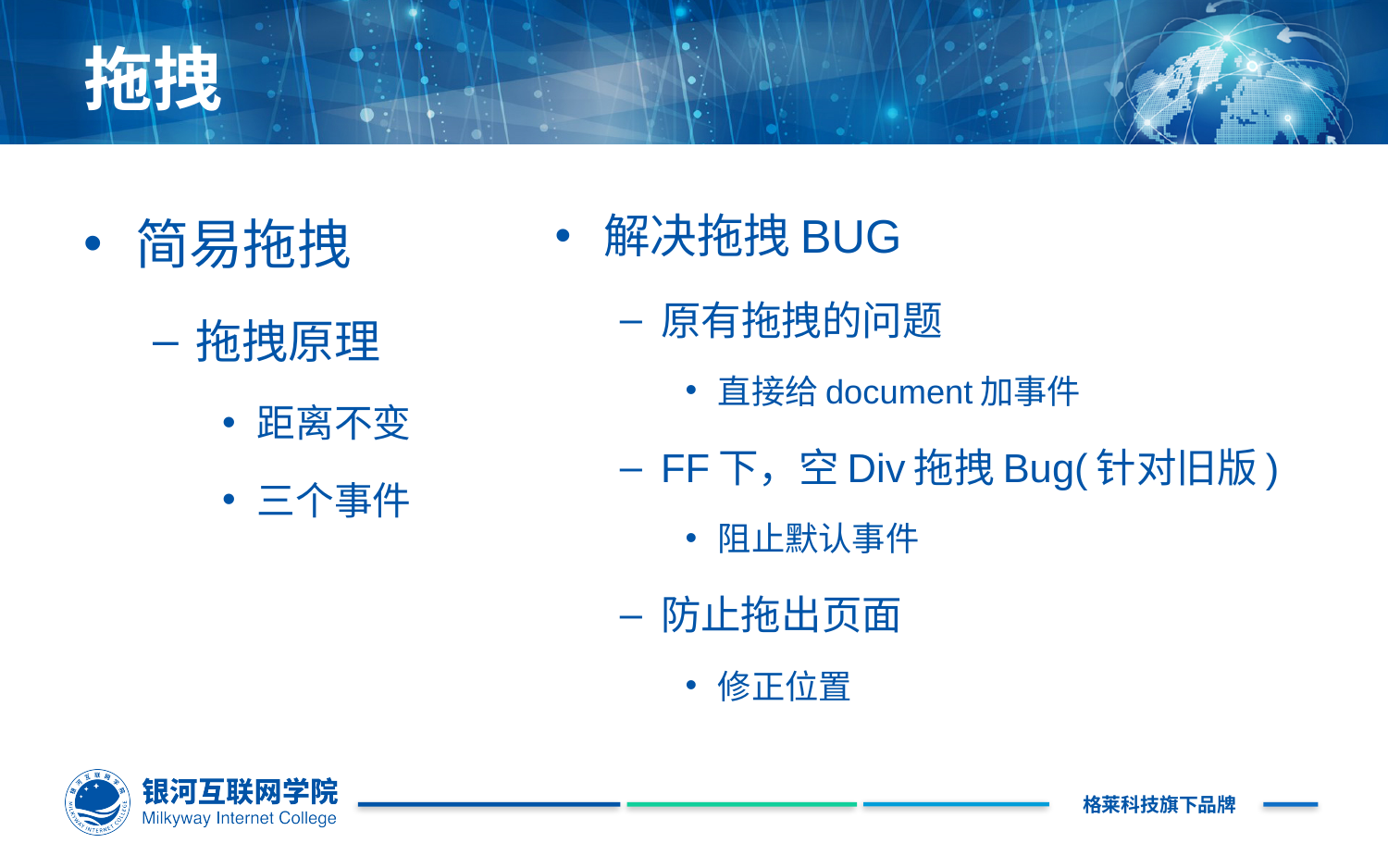

# 拖拽
简易拖拽
拖拽原理
距离不变
三个事件
解决拖拽BUG
原有拖拽的问题
直接给document加事件
FF下，空Div拖拽Bug(针对旧版)
阻止默认事件
防止拖出页面
修正位置